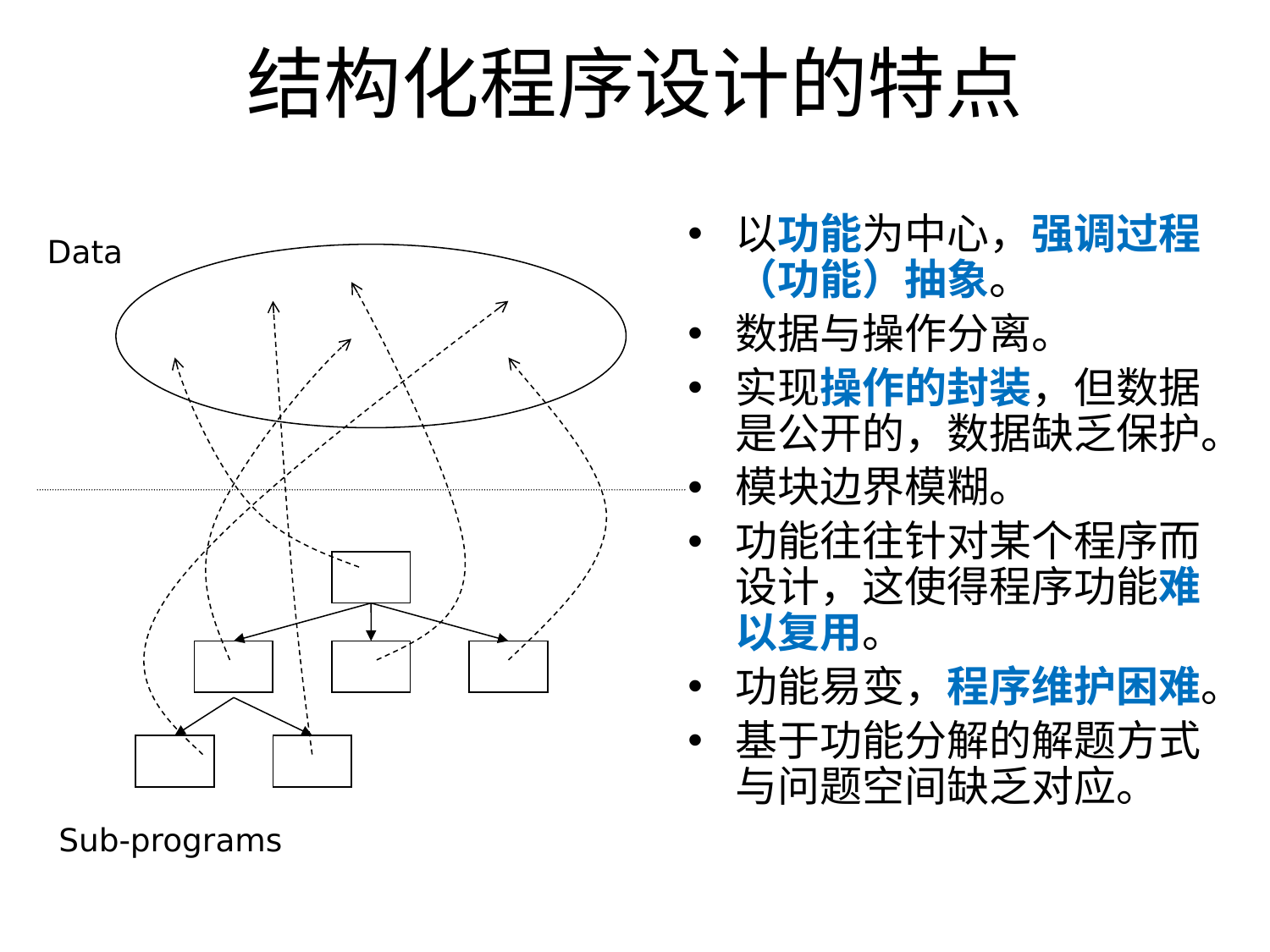

# 结构化程序设计的特点
以功能为中心，强调过程（功能）抽象。
数据与操作分离。
实现操作的封装，但数据是公开的，数据缺乏保护。
模块边界模糊。
功能往往针对某个程序而设计，这使得程序功能难以复用。
功能易变，程序维护困难。
基于功能分解的解题方式与问题空间缺乏对应。
Data

Sub-programs